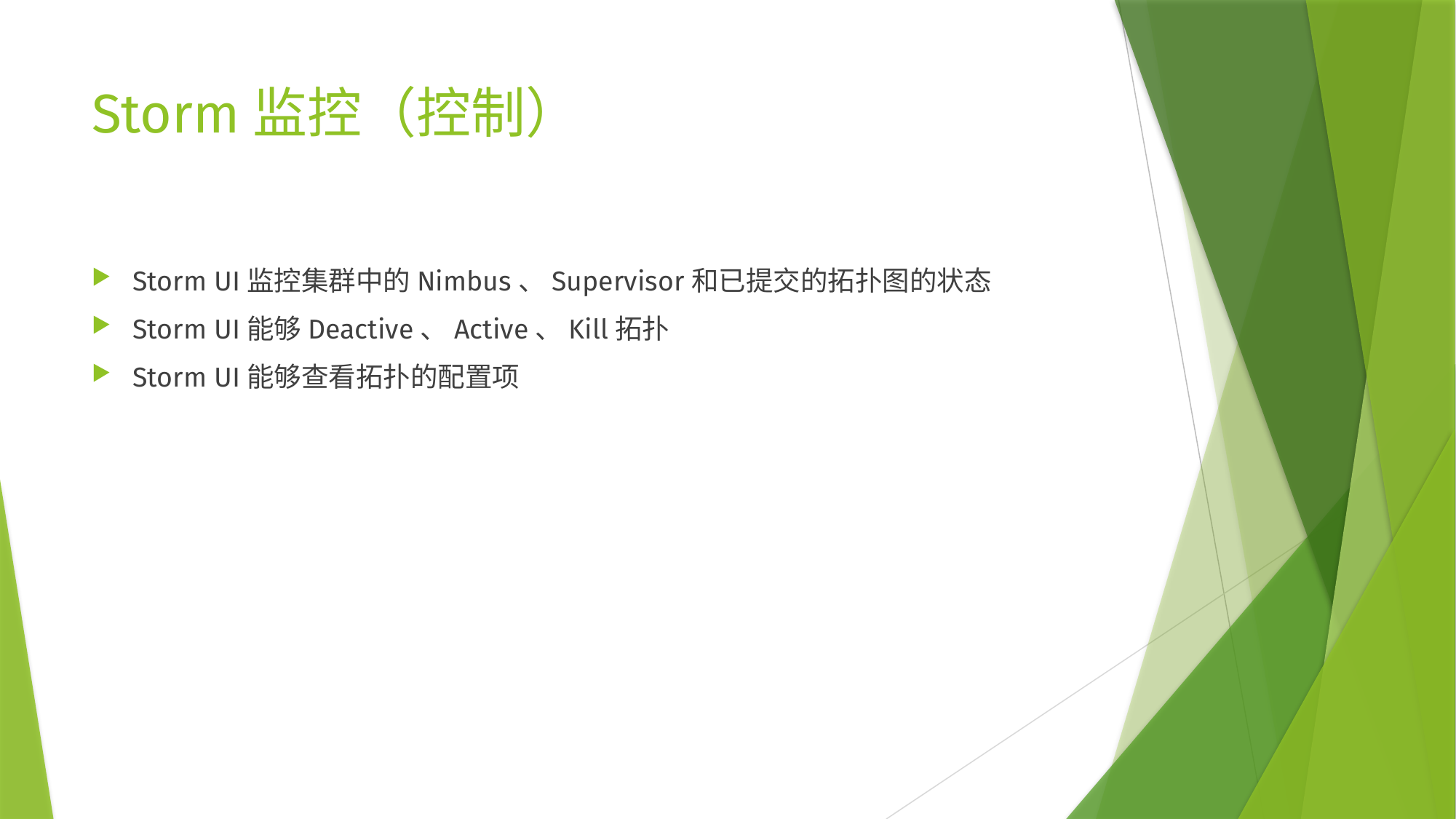

# Storm监控（控制）
Storm UI监控集群中的Nimbus、Supervisor和已提交的拓扑图的状态
Storm UI能够Deactive、Active、Kill拓扑
Storm UI能够查看拓扑的配置项